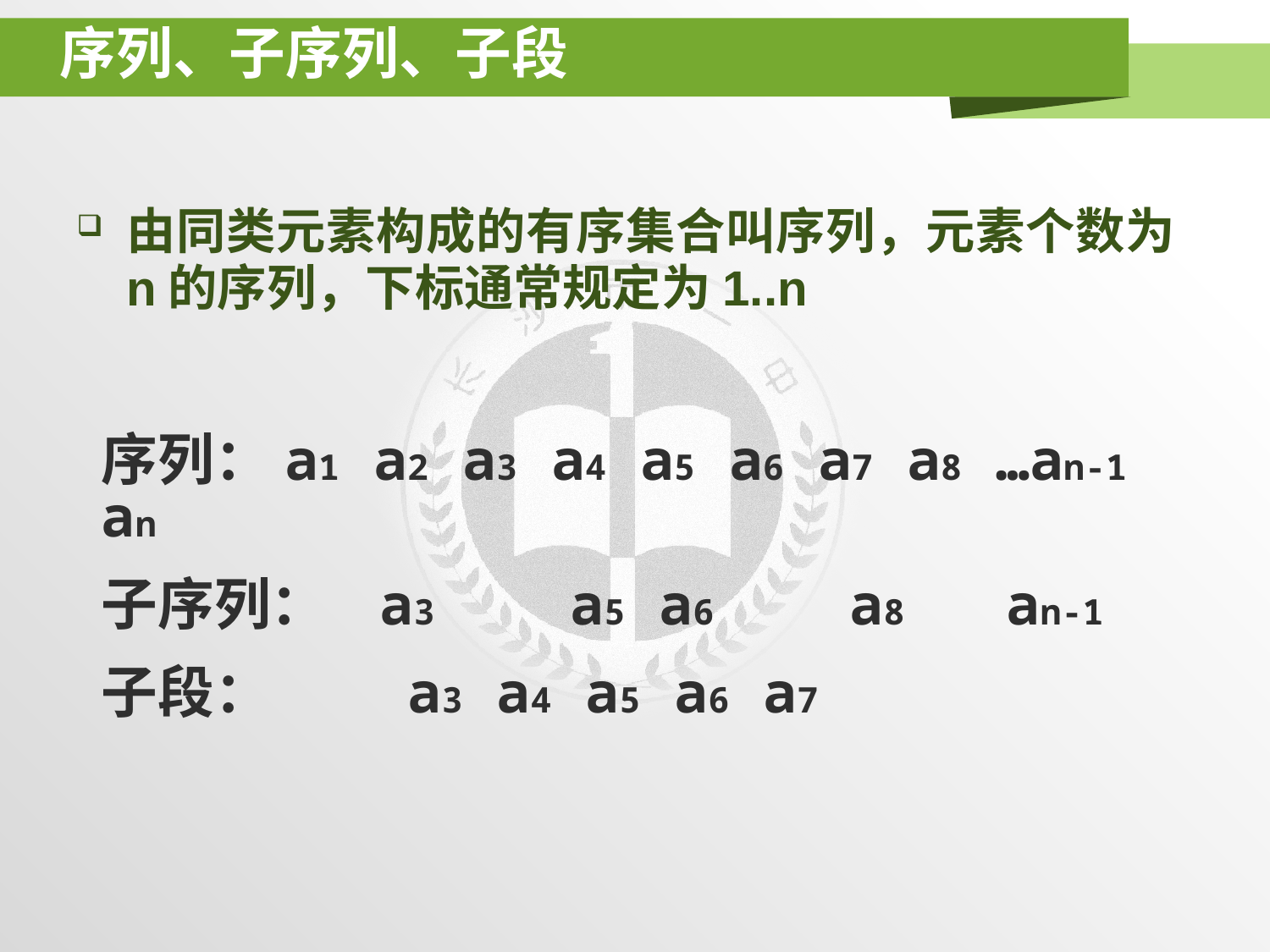

# 序列、子序列、子段
由同类元素构成的有序集合叫序列，元素个数为n的序列，下标通常规定为1..n

序列：a1 a2 a3 a4 a5 a6 a7 a8 …an-1 an
子序列：   a3    a5 a6    a8   an-1
子段： 	   a3 a4 a5 a6 a7